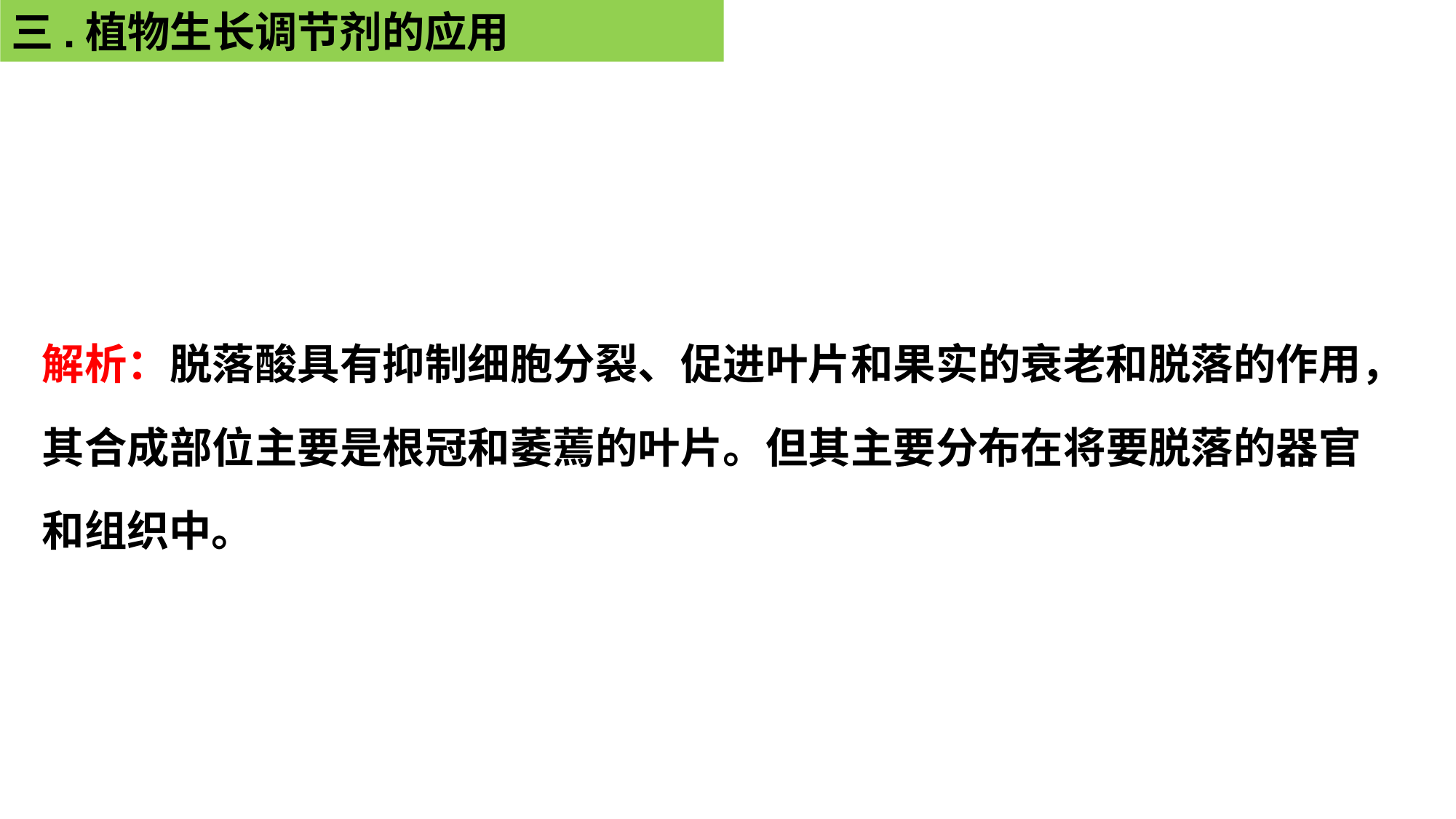

三.植物生长调节剂的应用
解析：脱落酸具有抑制细胞分裂、促进叶片和果实的衰老和脱落的作用，其合成部位主要是根冠和萎蔫的叶片。但其主要分布在将要脱落的器官和组织中。